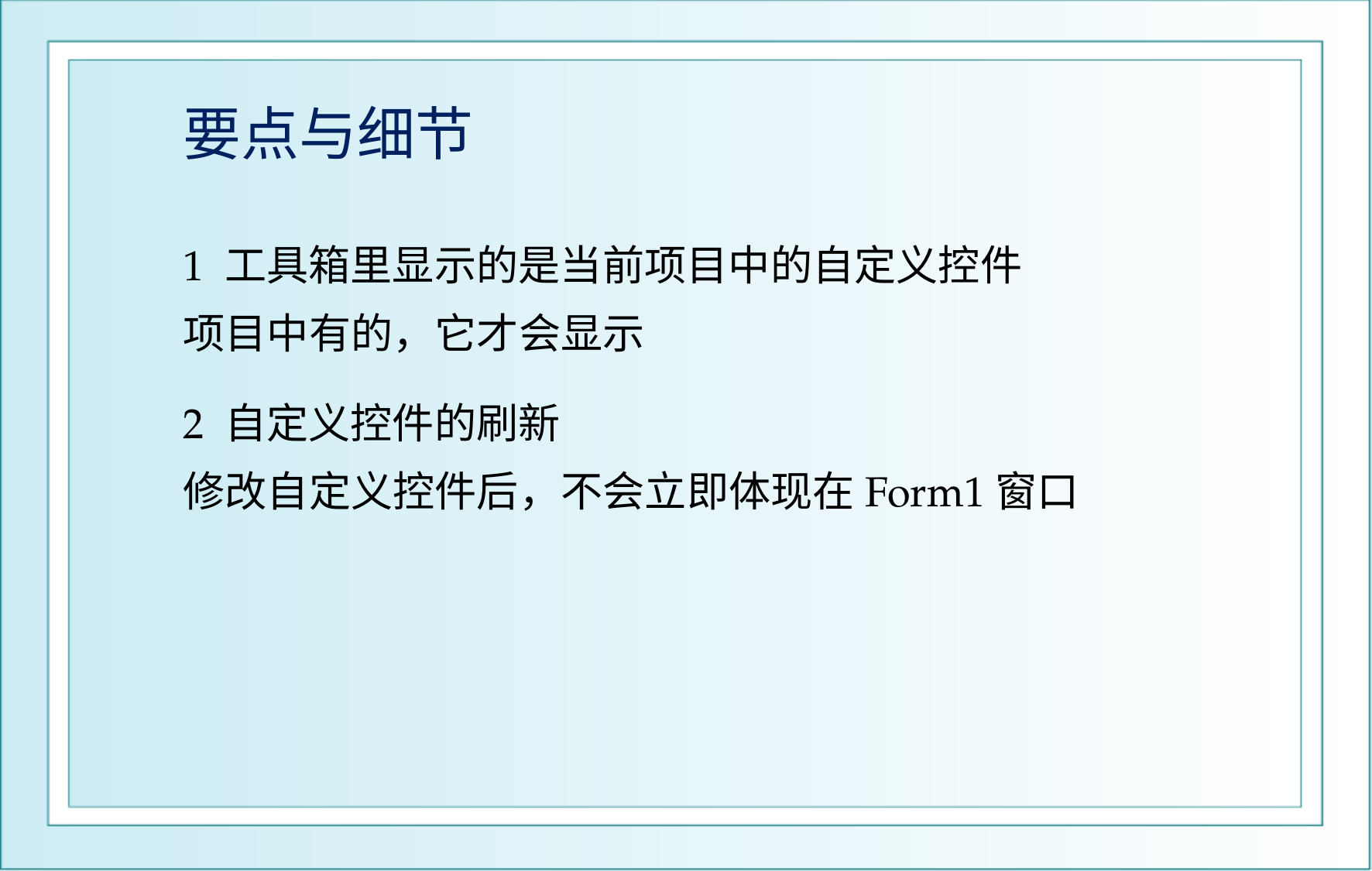

# 要点与细节
1 工具箱里显示的是当前项目中的自定义控件
项目中有的，它才会显示
2 自定义控件的刷新
修改自定义控件后，不会立即体现在Form1窗口